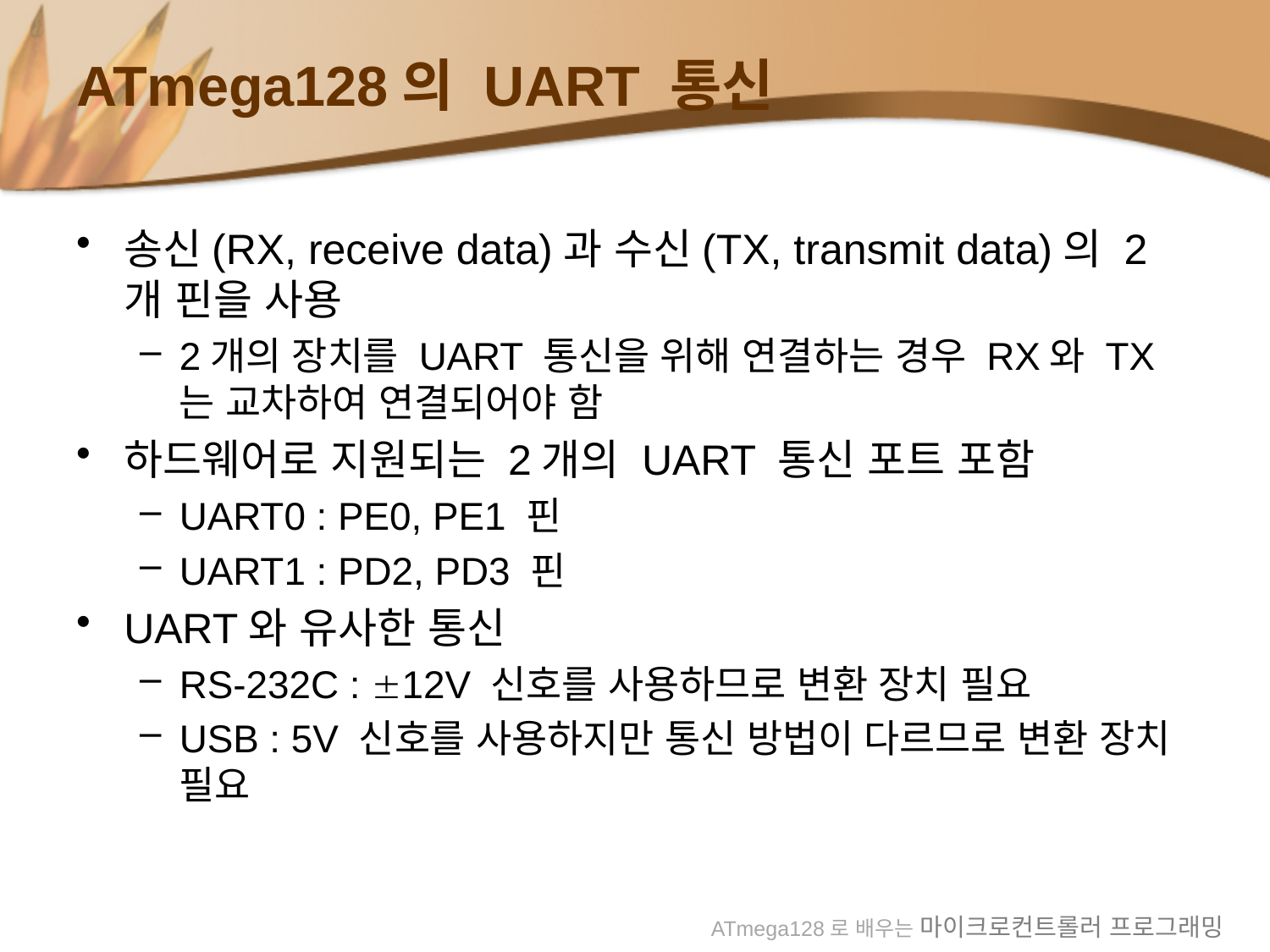

# ATmega128의 UART 통신
송신(RX, receive data)과 수신(TX, transmit data)의 2개 핀을 사용
2개의 장치를 UART 통신을 위해 연결하는 경우 RX와 TX는 교차하여 연결되어야 함
하드웨어로 지원되는 2개의 UART 통신 포트 포함
UART0 : PE0, PE1 핀
UART1 : PD2, PD3 핀
UART와 유사한 통신
RS-232C : ±12V 신호를 사용하므로 변환 장치 필요
USB : 5V 신호를 사용하지만 통신 방법이 다르므로 변환 장치 필요